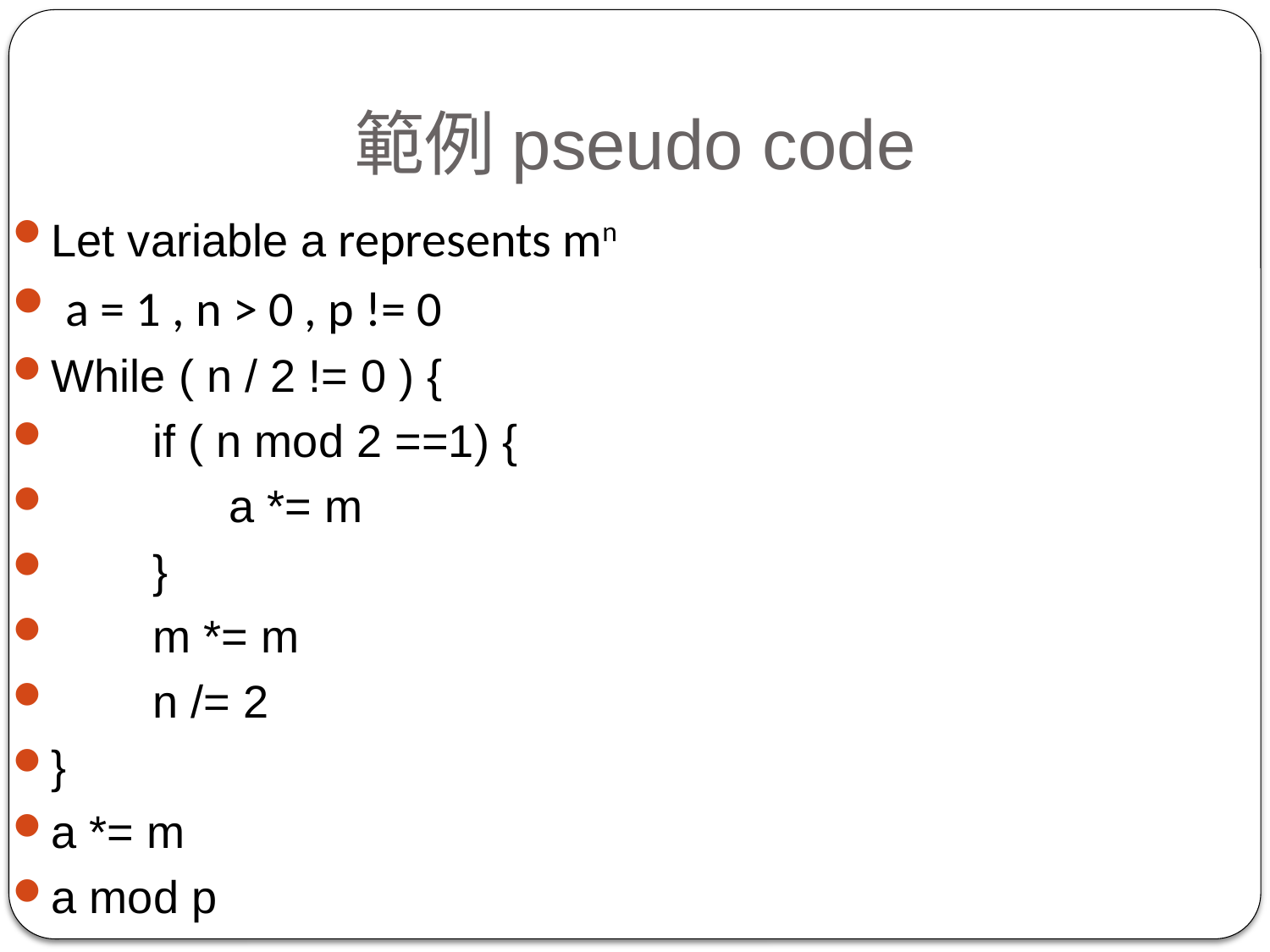

# 範例pseudo code
Let variable a represents mn
 a = 1 , n > 0 , p != 0
While ( n / 2 != 0 ) {
        if ( n mod 2 ==1) {
              a *= m
        }
        m *= m
        n /= 2
}
a *= m
a mod p